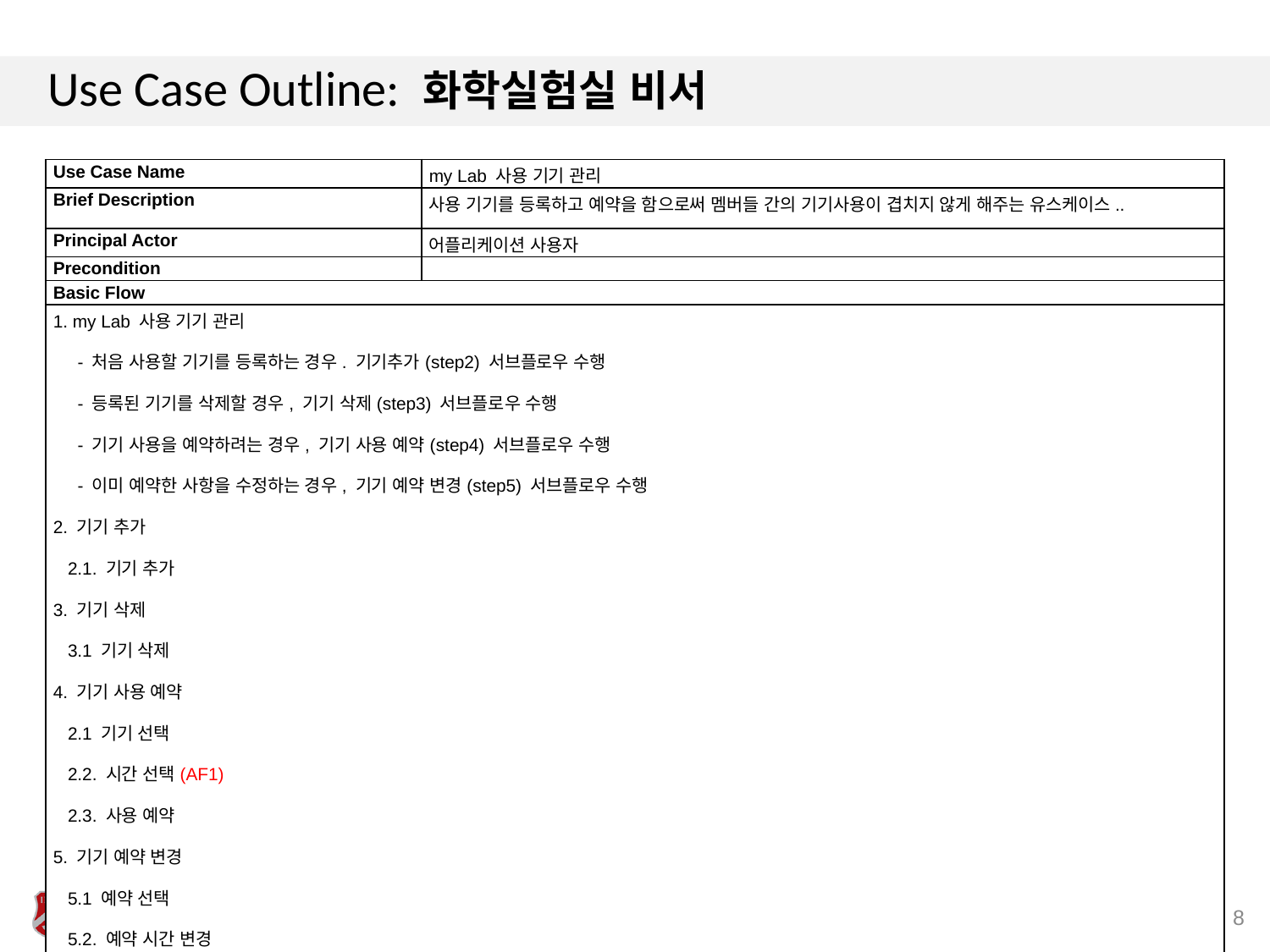

# Use Case Outline: 화학실험실 비서
| Use Case Name | my Lab 사용 기기 관리 |
| --- | --- |
| Brief Description | 사용 기기를 등록하고 예약을 함으로써 멤버들 간의 기기사용이 겹치지 않게 해주는 유스케이스.. |
| Principal Actor | 어플리케이션 사용자 |
| Precondition |  |
| Basic Flow |  |
| 1. my Lab 사용 기기 관리 - 처음 사용할 기기를 등록하는 경우. 기기추가(step2) 서브플로우 수행 - 등록된 기기를 삭제할 경우, 기기 삭제(step3) 서브플로우 수행 - 기기 사용을 예약하려는 경우, 기기 사용 예약(step4) 서브플로우 수행 - 이미 예약한 사항을 수정하는 경우, 기기 예약 변경(step5) 서브플로우 수행 2. 기기 추가 2.1. 기기 추가 3. 기기 삭제 3.1 기기 삭제 4. 기기 사용 예약 2.1 기기 선택 2.2. 시간 선택(AF1) 2.3. 사용 예약 5. 기기 예약 변경 5.1 예약 선택 5.2. 예약 시간 변경 |  |
8